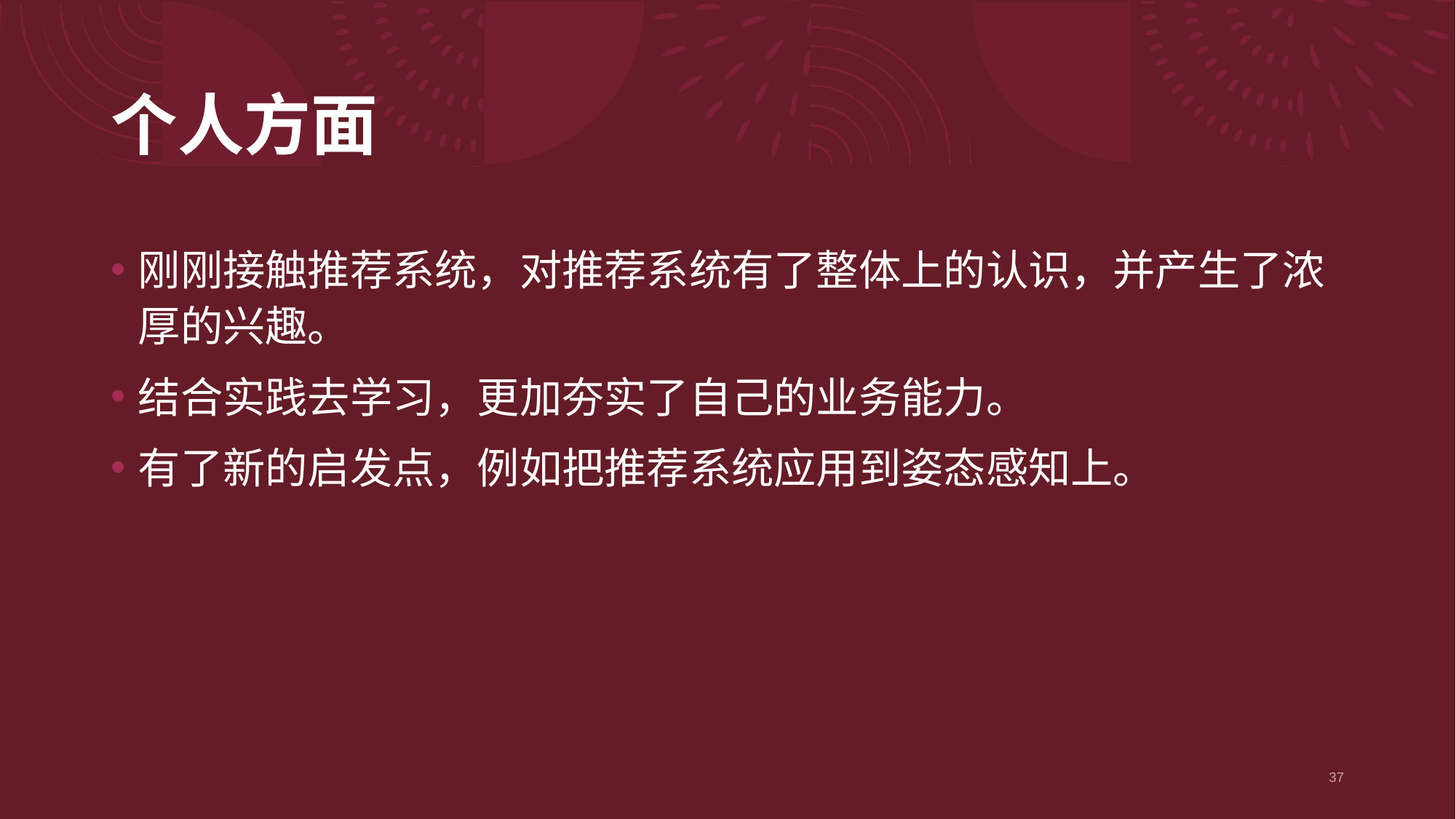

# 个人方面
刚刚接触推荐系统，对推荐系统有了整体上的认识，并产生了浓厚的兴趣。
结合实践去学习，更加夯实了自己的业务能力。
有了新的启发点，例如把推荐系统应用到姿态感知上。
37